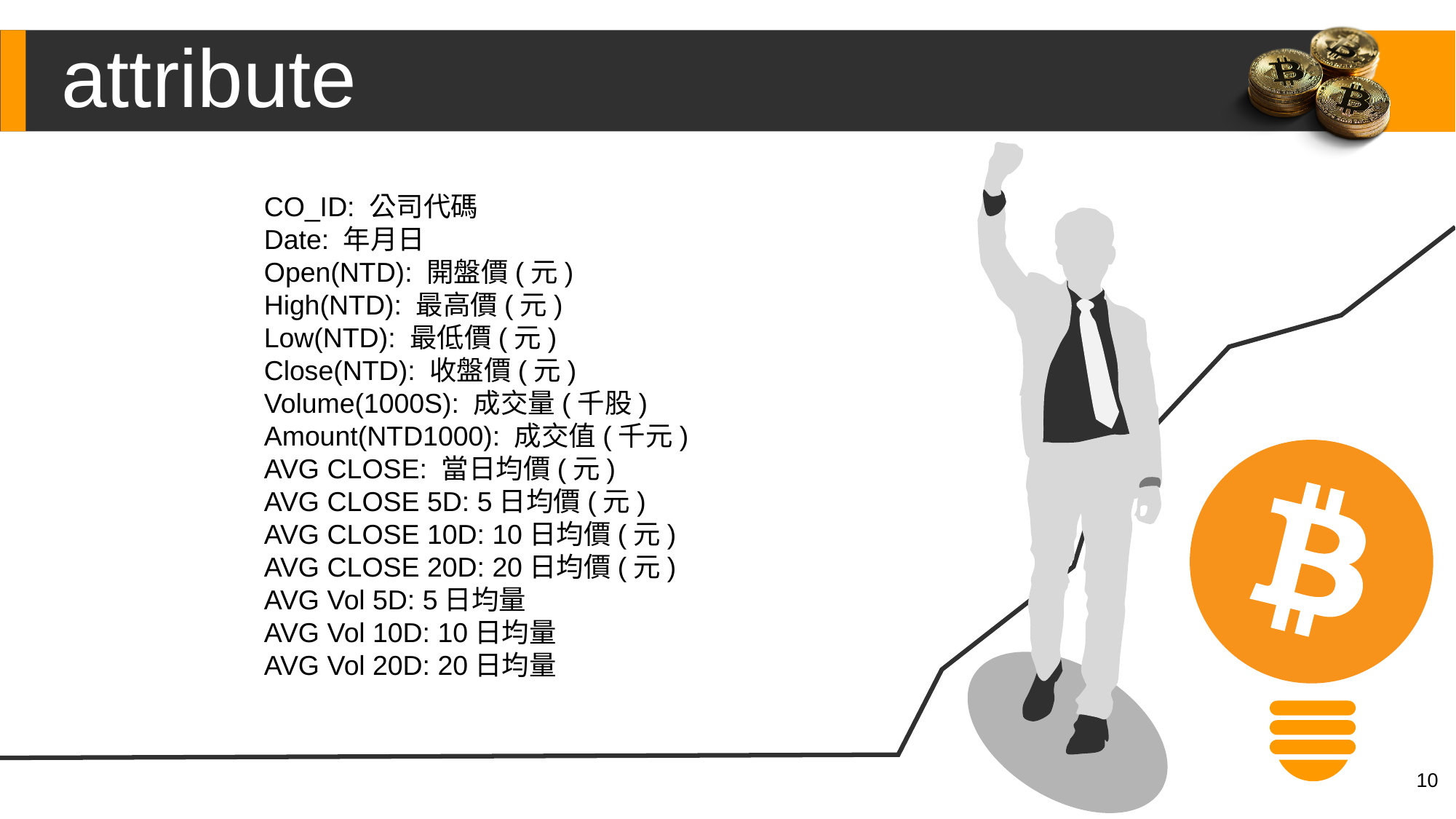

attribute

CO_ID: 公司代碼
Date: 年月日
Open(NTD): 開盤價(元)
High(NTD): 最高價(元)
Low(NTD): 最低價(元)
Close(NTD): 收盤價(元)
Volume(1000S): 成交量(千股)
Amount(NTD1000): 成交值(千元)
AVG CLOSE: 當日均價(元)
AVG CLOSE 5D: 5日均價(元)
AVG CLOSE 10D: 10日均價(元)
AVG CLOSE 20D: 20日均價(元)
AVG Vol 5D: 5日均量
AVG Vol 10D: 10日均量
AVG Vol 20D: 20日均量

10